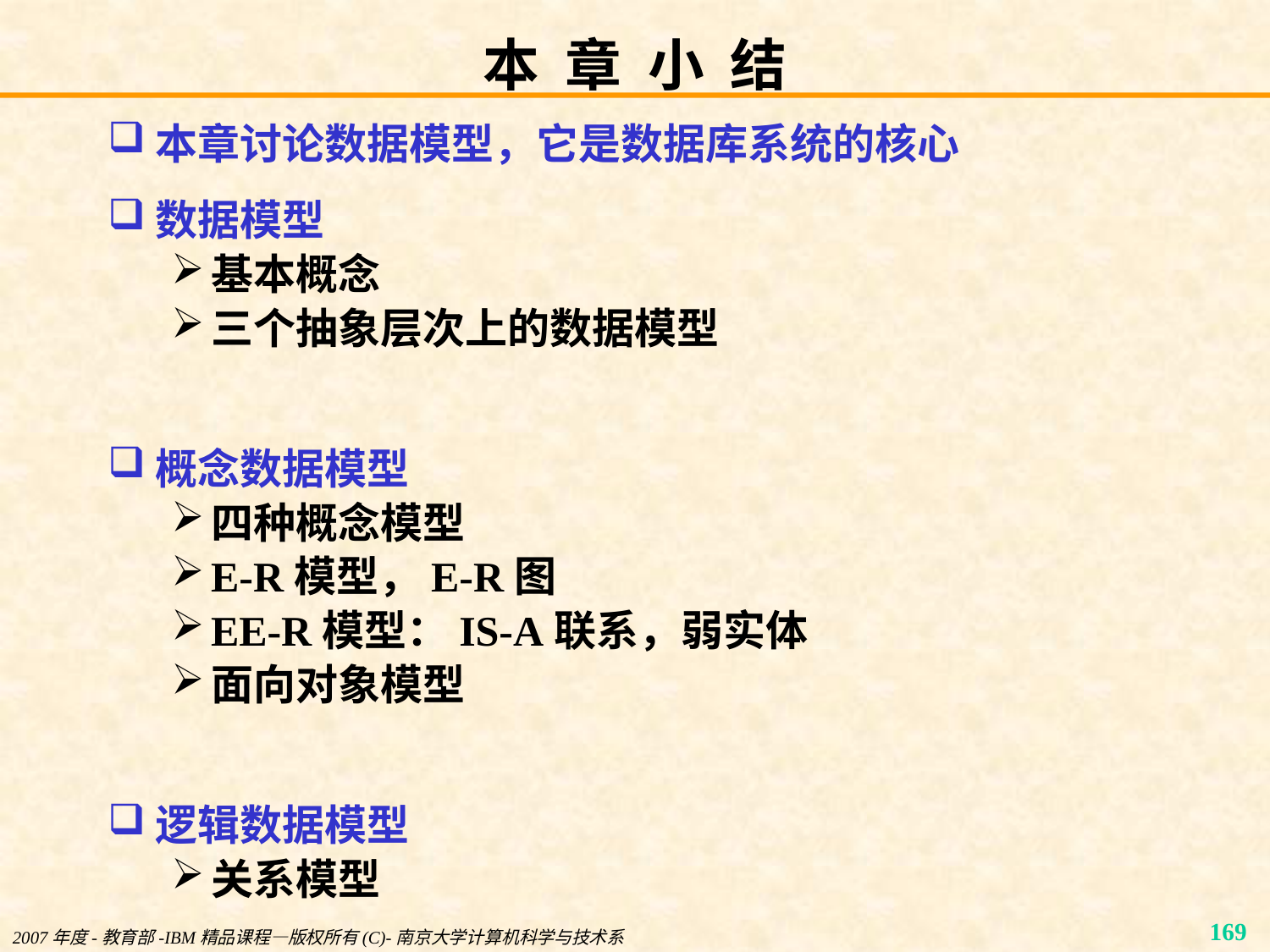

# 本  章  小  结
本章讨论数据模型，它是数据库系统的核心

数据模型
基本概念
三个抽象层次上的数据模型

概念数据模型
四种概念模型
E-R模型，E-R图
EE-R模型：IS-A联系，弱实体
面向对象模型

逻辑数据模型
关系模型
169
2007年度-教育部-IBM精品课程—版权所有(C)-南京大学计算机科学与技术系